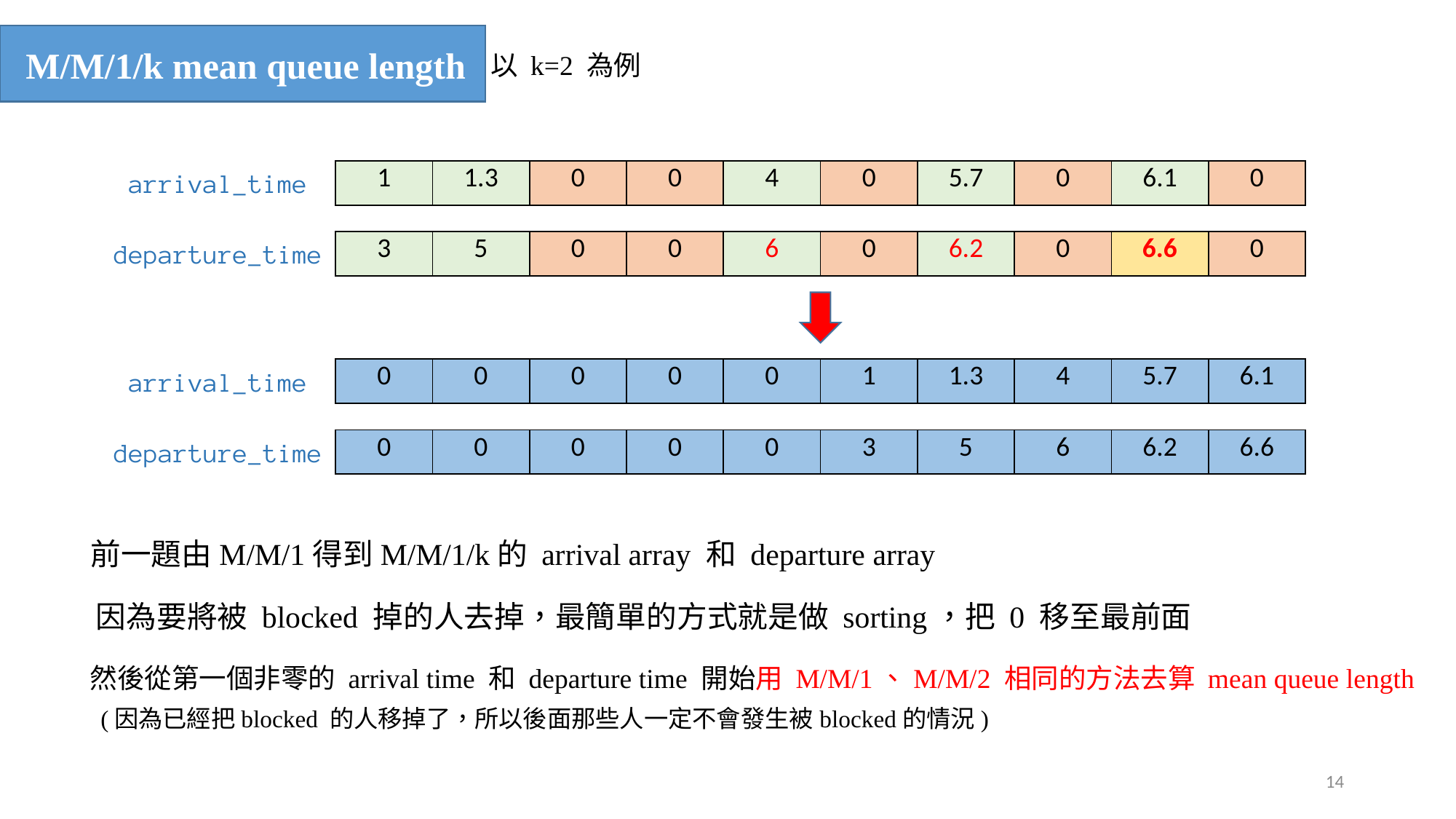

M/M/1/k mean queue length
以 k=2 為例
arrival_time
| 1 | 1.3 | 0 | 0 | 4 | 0 | 5.7 | 0 | 6.1 | 0 |
| --- | --- | --- | --- | --- | --- | --- | --- | --- | --- |
departure_time
| 3 | 5 | 0 | 0 | 6 | 0 | 6.2 | 0 | 6.6 | 0 |
| --- | --- | --- | --- | --- | --- | --- | --- | --- | --- |

| 0 | 0 | 0 | 0 | 0 | 1 | 1.3 | 4 | 5.7 | 6.1 |
| --- | --- | --- | --- | --- | --- | --- | --- | --- | --- |
arrival_time
| 0 | 0 | 0 | 0 | 0 | 3 | 5 | 6 | 6.2 | 6.6 |
| --- | --- | --- | --- | --- | --- | --- | --- | --- | --- |
departure_time
前一題由M/M/1得到M/M/1/k的 arrival array 和 departure array
因為要將被 blocked 掉的人去掉，最簡單的方式就是做 sorting，把 0 移至最前面
然後從第一個非零的 arrival time 和 departure time 開始用 M/M/1、M/M/2 相同的方法去算 mean queue length
(因為已經把blocked 的人移掉了，所以後面那些人一定不會發生被blocked的情況)
14